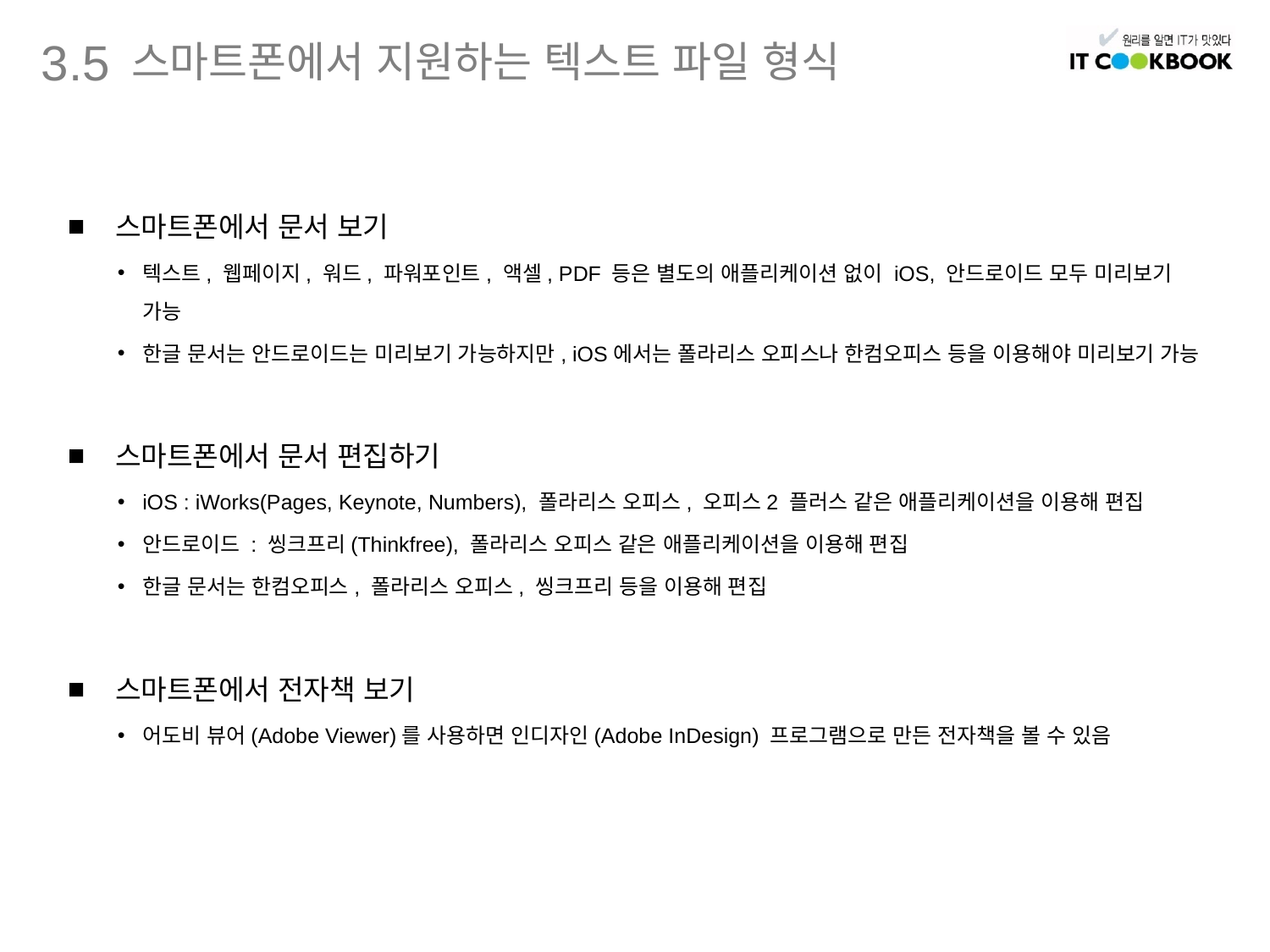

스마트폰에서 지원하는 텍스트 파일 형식
3.5
스마트폰에서 문서 보기
텍스트, 웹페이지, 워드, 파워포인트, 액셀, PDF 등은 별도의 애플리케이션 없이 iOS, 안드로이드 모두 미리보기 가능
한글 문서는 안드로이드는 미리보기 가능하지만, iOS에서는 폴라리스 오피스나 한컴오피스 등을 이용해야 미리보기 가능

스마트폰에서 문서 편집하기
iOS : iWorks(Pages, Keynote, Numbers), 폴라리스 오피스, 오피스2 플러스 같은 애플리케이션을 이용해 편집
안드로이드 : 씽크프리(Thinkfree), 폴라리스 오피스 같은 애플리케이션을 이용해 편집
한글 문서는 한컴오피스, 폴라리스 오피스, 씽크프리 등을 이용해 편집

스마트폰에서 전자책 보기
어도비 뷰어(Adobe Viewer)를 사용하면 인디자인(Adobe InDesign) 프로그램으로 만든 전자책을 볼 수 있음